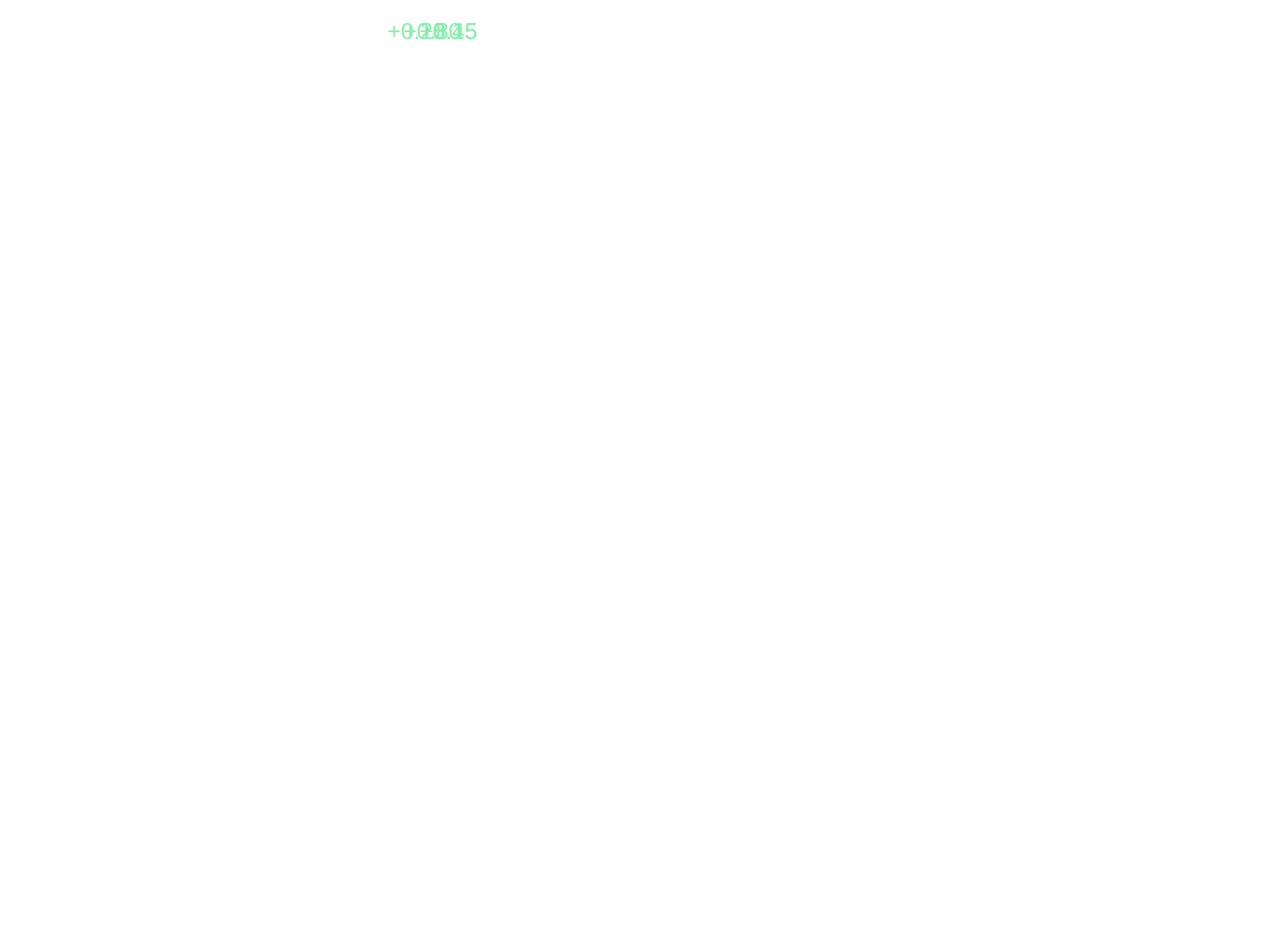

チャネル
Google検索
Meta広告
Yahoo!検索
YouTube
広告費(万円)
80
30
120
50
320
120
売上(万円)
600
210
4.00
4.00
5.00
4.20
ROAS
+0.28
+0.80
+0.45
+0.15
前月比
📌 チャネル別insights
🎯 チャネル別分析
Google検索: ブランドキーワードが好調
Meta広告: リール動画のエンゲージメント向上
YouTube: 認知拡大効果で間接効果も増加